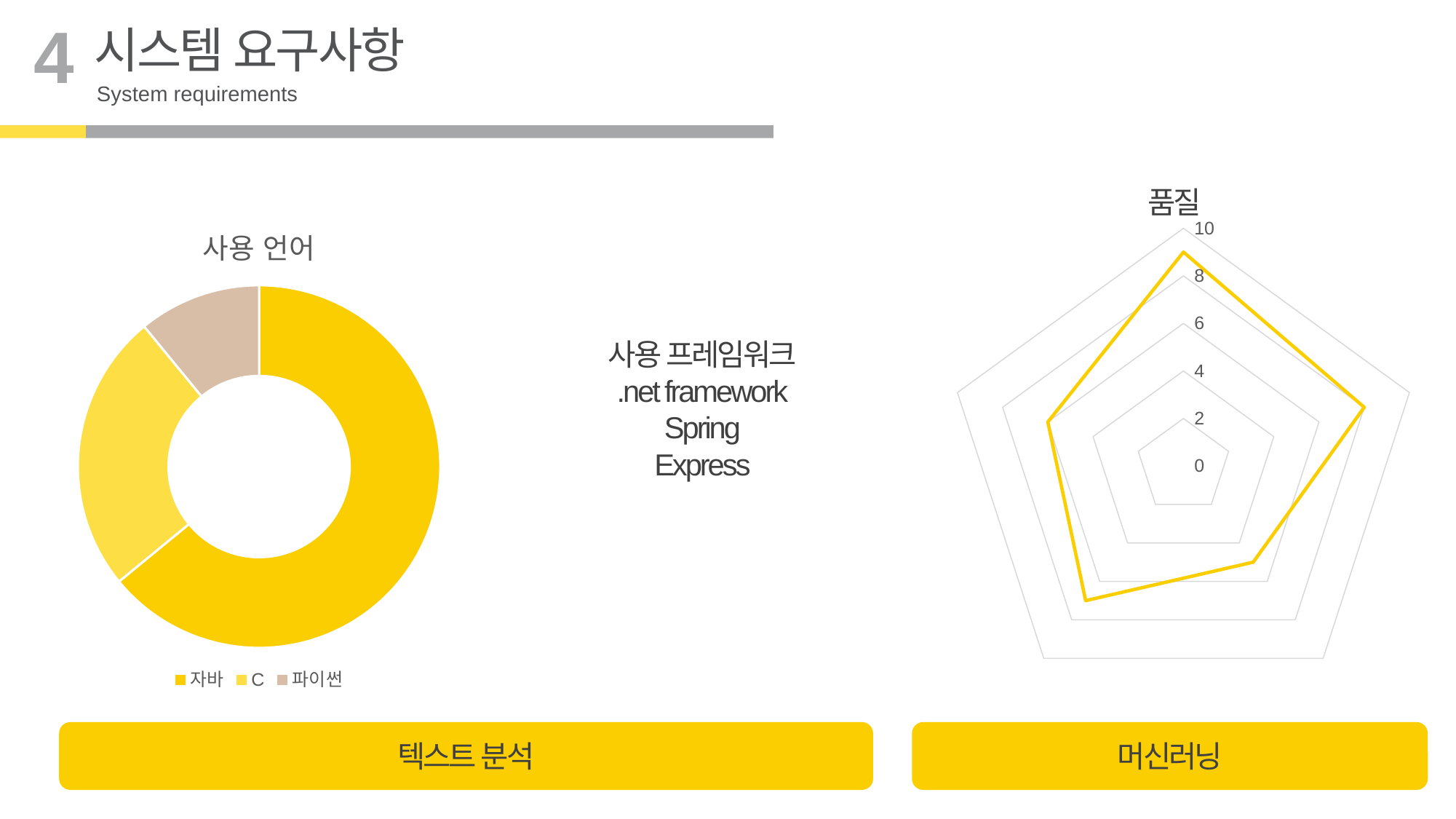

4
시스템 요구사항

System requirements

품질

### Chart: 사용 언어

| Category | 판매 |
|---|---|
| 자바 | 8.2 |
| C | 3.2 |
| 파이썬 | 1.4 |

### Chart

| Category | 계열 1 | 열1 |
|---|---|---|
| dry | 9.0 | None |
| complexity | 8.0 | None |
| standard | 5.0 | None |
| coupling | 7.0 | None |
| cohension | 6.0 | None |
사용 프레임워크
.net framework
Spring
Express

머신러닝

텍스트 분석